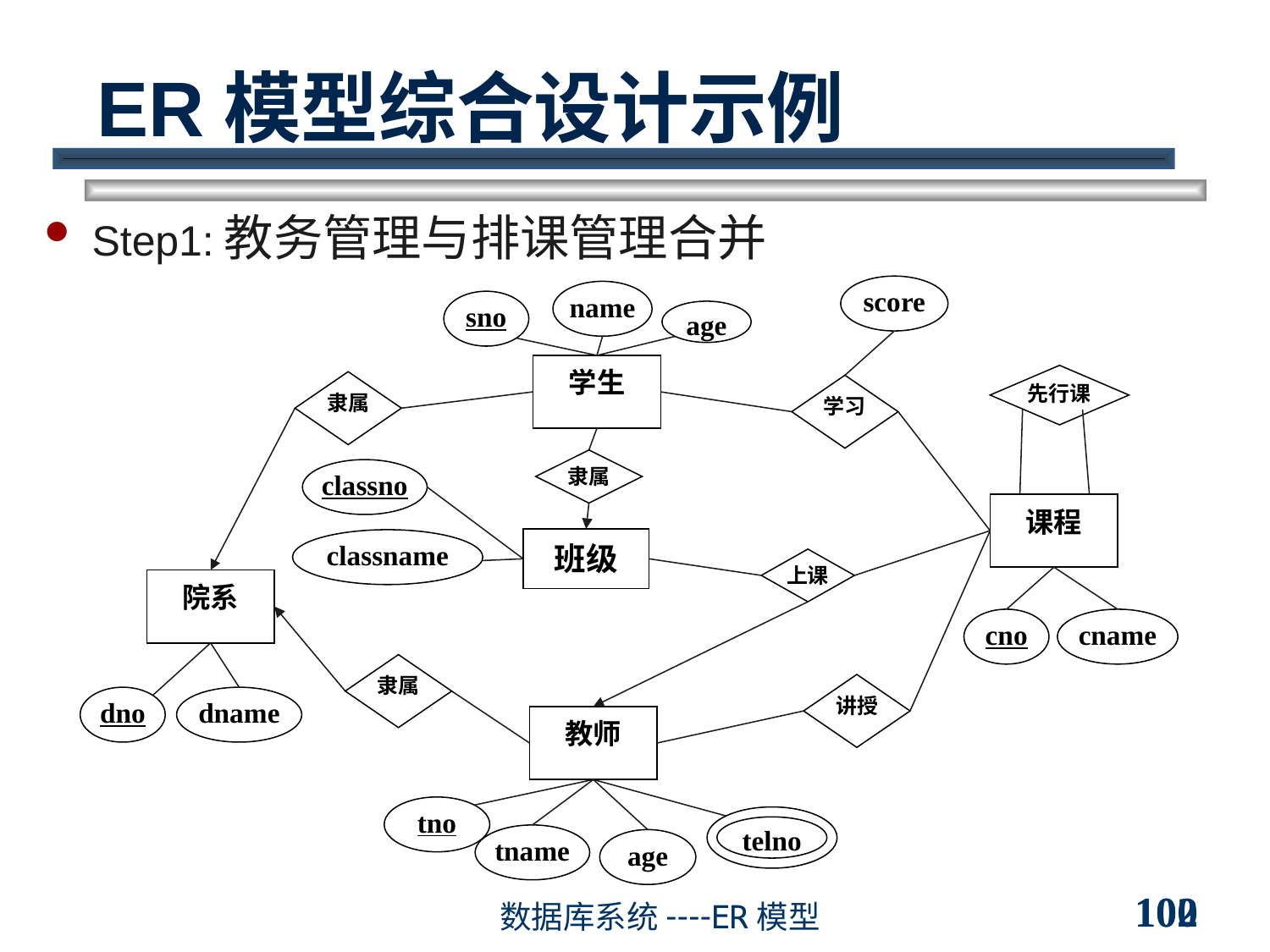

ER模型综合设计示例
Step1:教务管理与排课管理合并
score
name
sno
age
学生
先行课
隶属
学习
隶属
classno
课程
班级
classname
上课

院系
cno
cname
隶属

讲授
dno
dname
教师
tno

telno
tname
age
102
100
数据库系统----ER模型